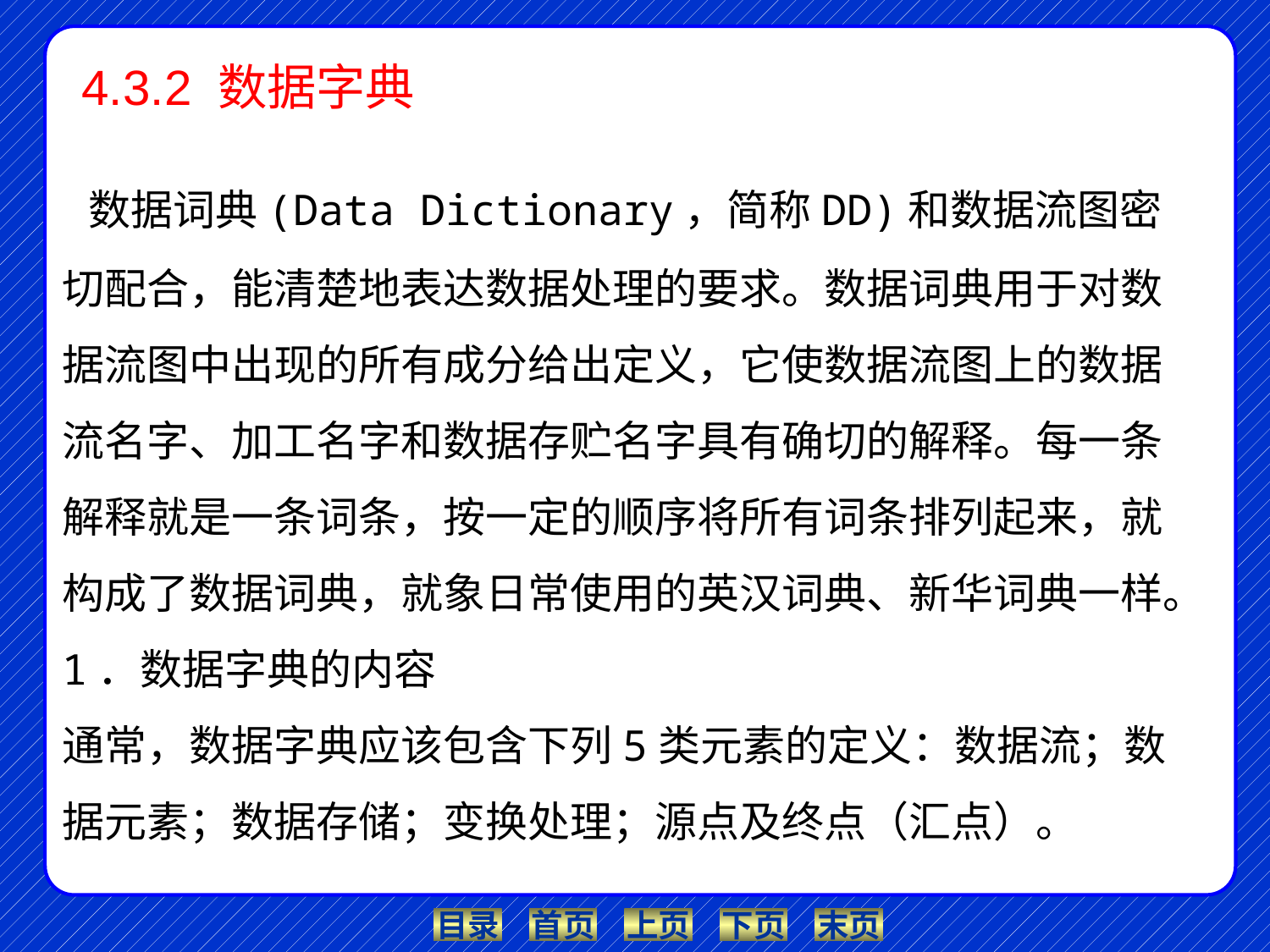

4.3.2 数据字典
 数据词典(Data Dictionary，简称DD)和数据流图密切配合，能清楚地表达数据处理的要求。数据词典用于对数据流图中出现的所有成分给出定义，它使数据流图上的数据流名字、加工名字和数据存贮名字具有确切的解释。每一条解释就是一条词条，按一定的顺序将所有词条排列起来，就构成了数据词典，就象日常使用的英汉词典、新华词典一样。
1．数据字典的内容
通常，数据字典应该包含下列5类元素的定义：数据流；数据元素；数据存储；变换处理；源点及终点（汇点）。